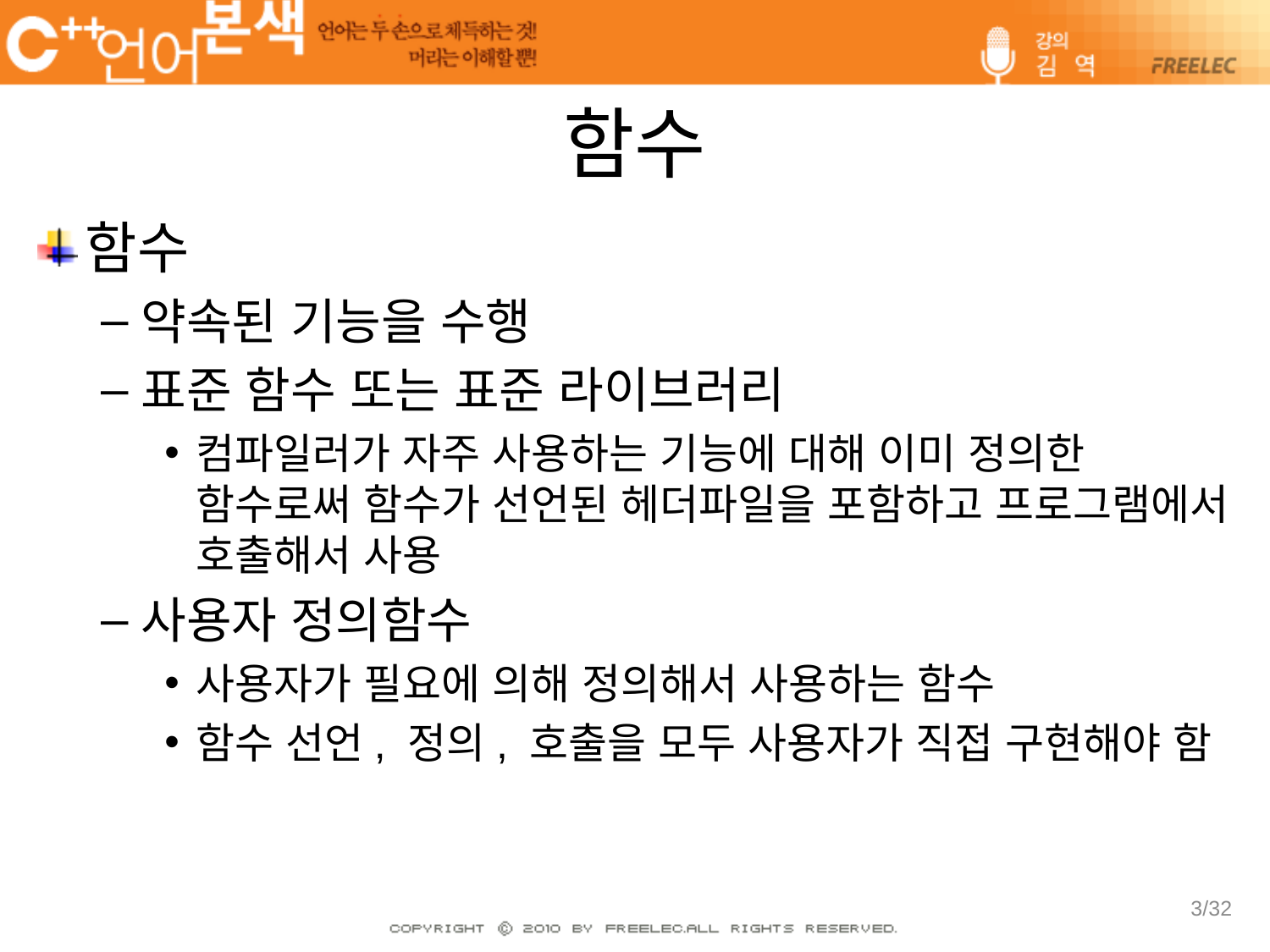

# 함수
함수
약속된 기능을 수행
표준 함수 또는 표준 라이브러리
컴파일러가 자주 사용하는 기능에 대해 이미 정의한 함수로써 함수가 선언된 헤더파일을 포함하고 프로그램에서 호출해서 사용
사용자 정의함수
사용자가 필요에 의해 정의해서 사용하는 함수
함수 선언, 정의, 호출을 모두 사용자가 직접 구현해야 함
3/32